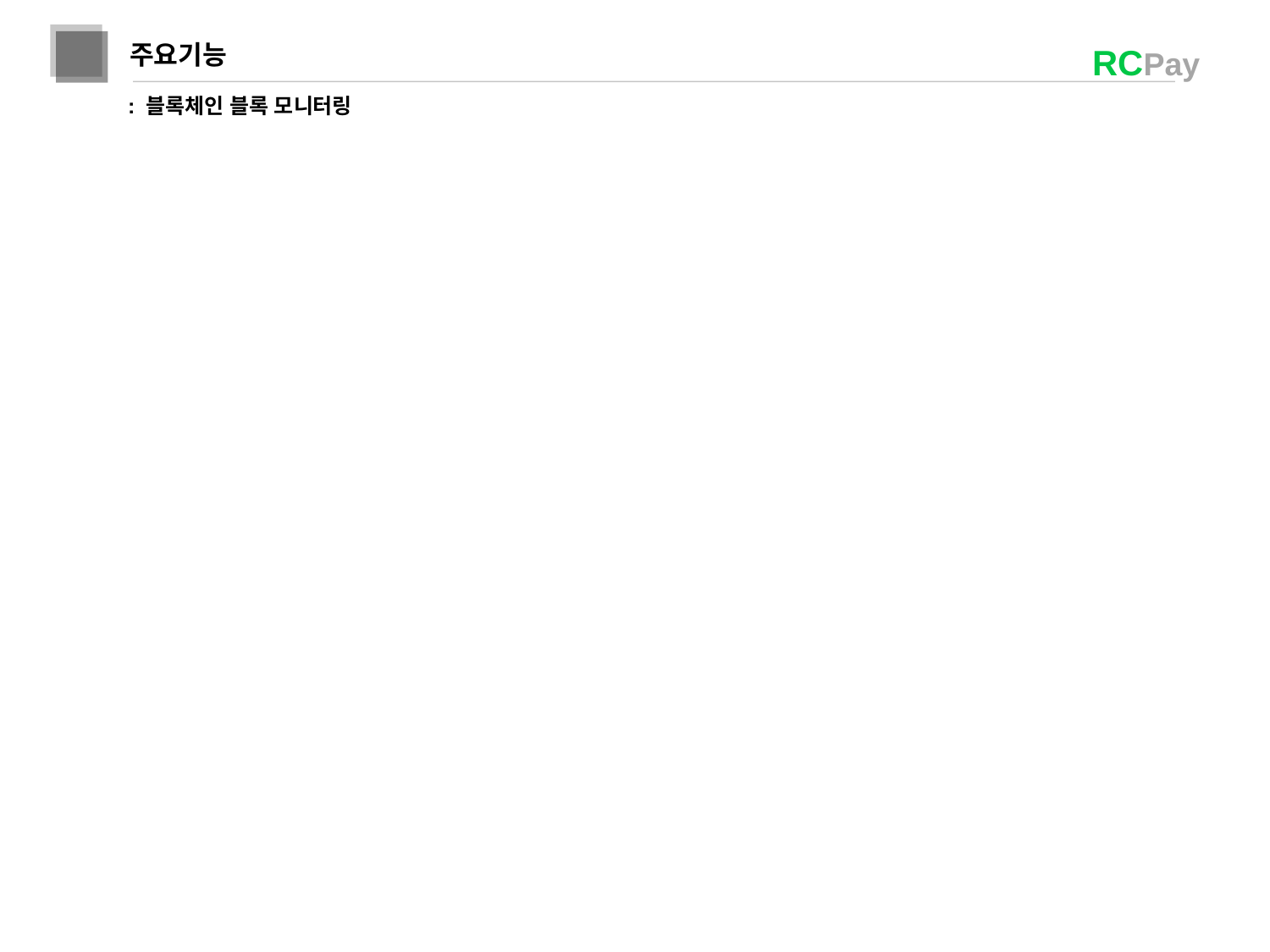

주요기능
3
RCPay
: 블록체인 블록 모니터링